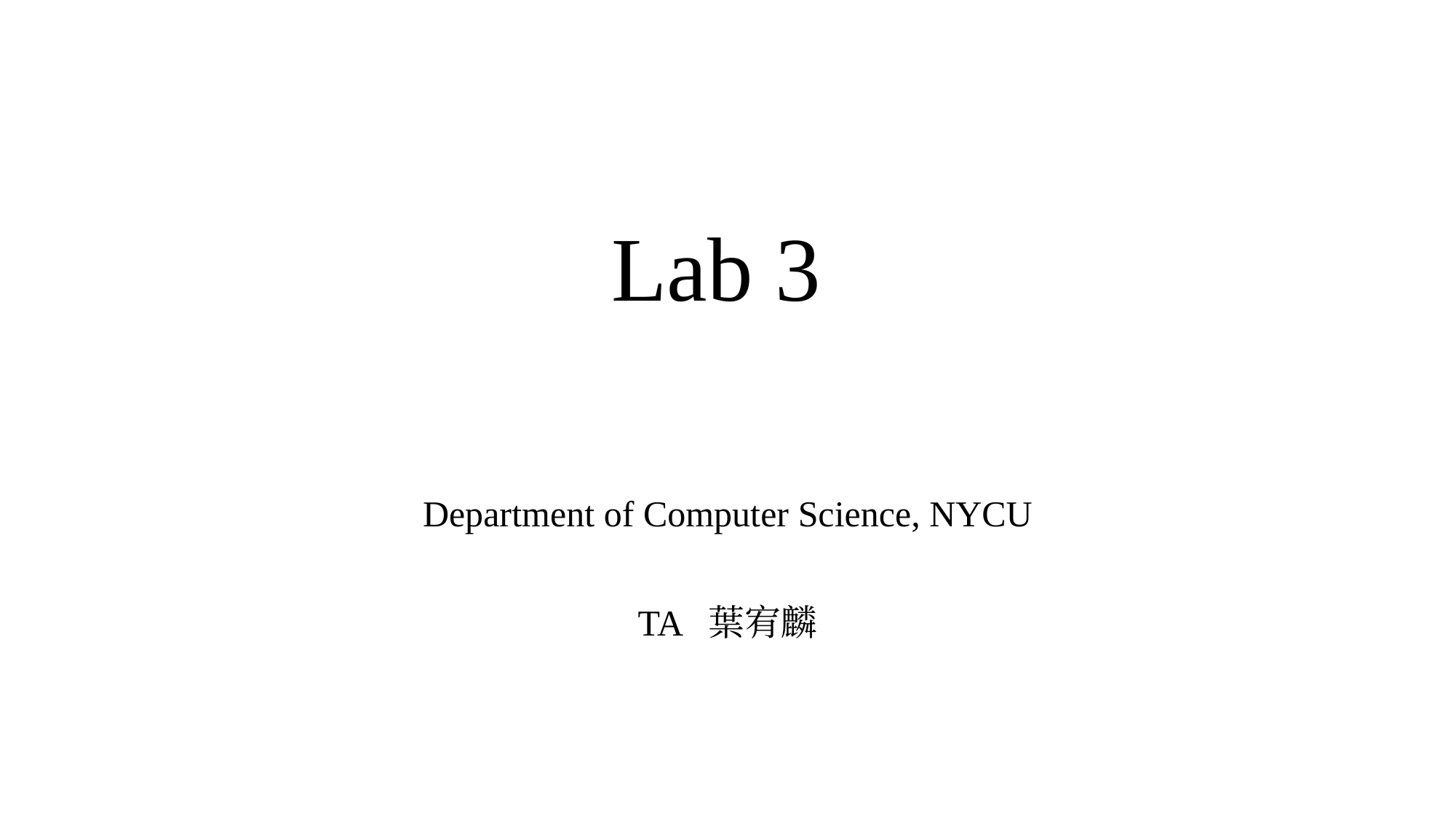

# Lab 3
Department of Computer Science, NYCU

TA  葉宥麟